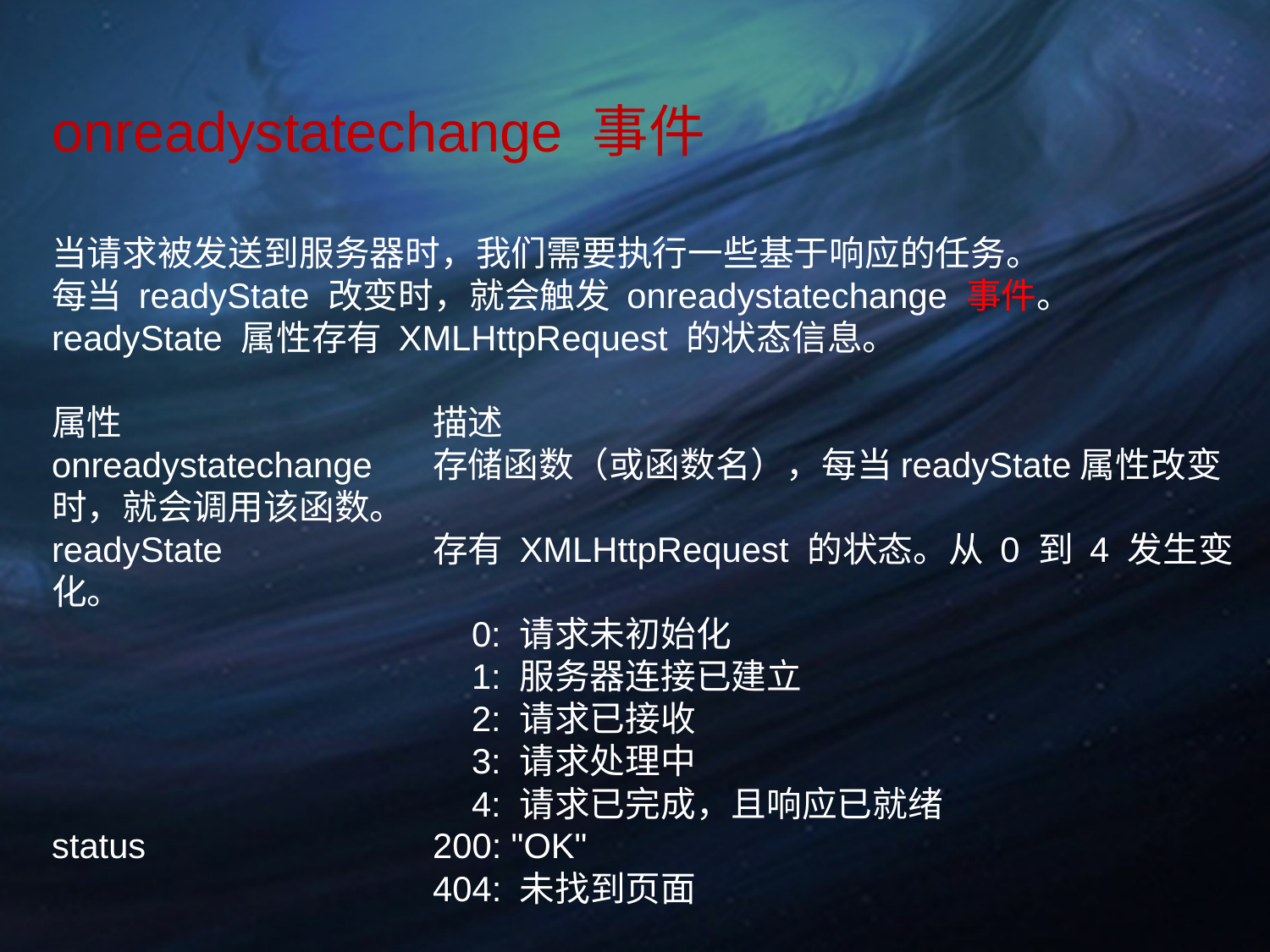

onreadystatechange 事件

当请求被发送到服务器时，我们需要执行一些基于响应的任务。
每当 readyState 改变时，就会触发 onreadystatechange 事件。
readyState 属性存有 XMLHttpRequest 的状态信息。

属性			描述
onreadystatechange	存储函数（或函数名），每当readyState属性改变时，就会调用该函数。
readyState		存有 XMLHttpRequest 的状态。从 0 到 4 发生变化。
			    0: 请求未初始化
			    1: 服务器连接已建立
			    2: 请求已接收
			    3: 请求处理中
			    4: 请求已完成，且响应已就绪
status			200: "OK"
			404: 未找到页面